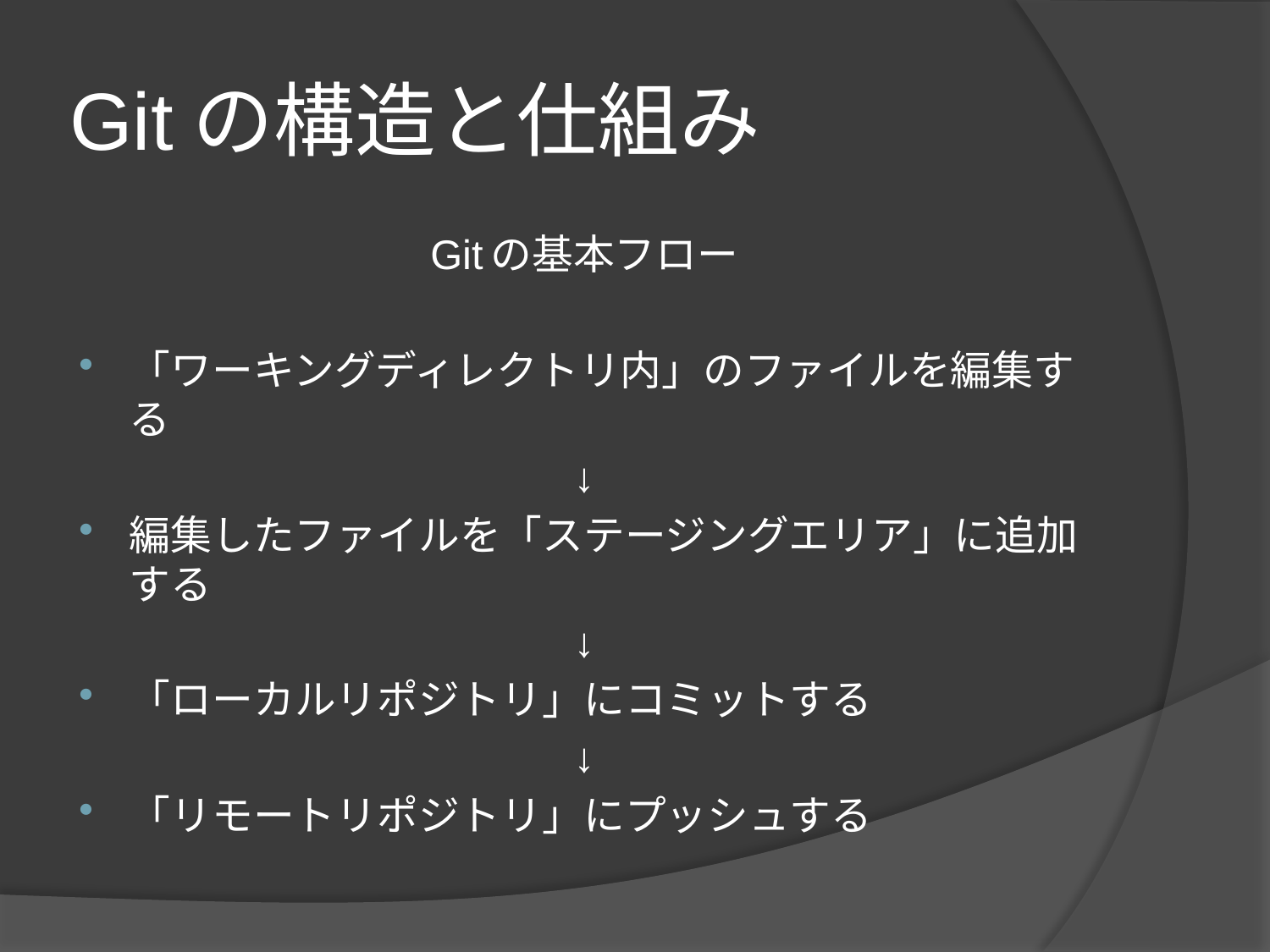

# Gitの構造と仕組み
Gitの基本フロー

「ワーキングディレクトリ内」のファイルを編集する
↓
編集したファイルを「ステージングエリア」に追加する
↓
「ローカルリポジトリ」にコミットする
↓
「リモートリポジトリ」にプッシュする